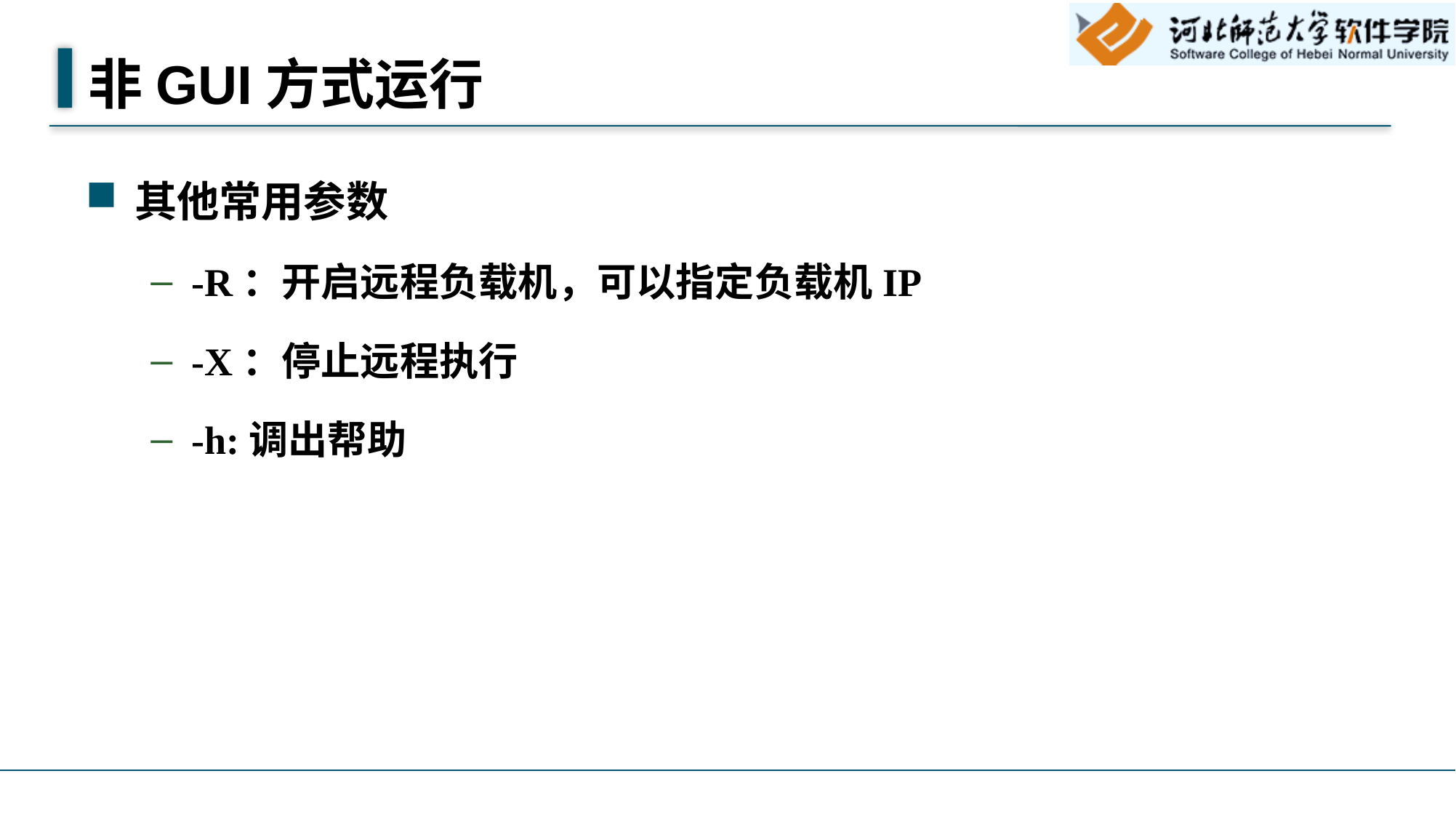

# 非GUI方式运行
其他常用参数
-R：开启远程负载机，可以指定负载机IP
-X：停止远程执行
-h:调出帮助